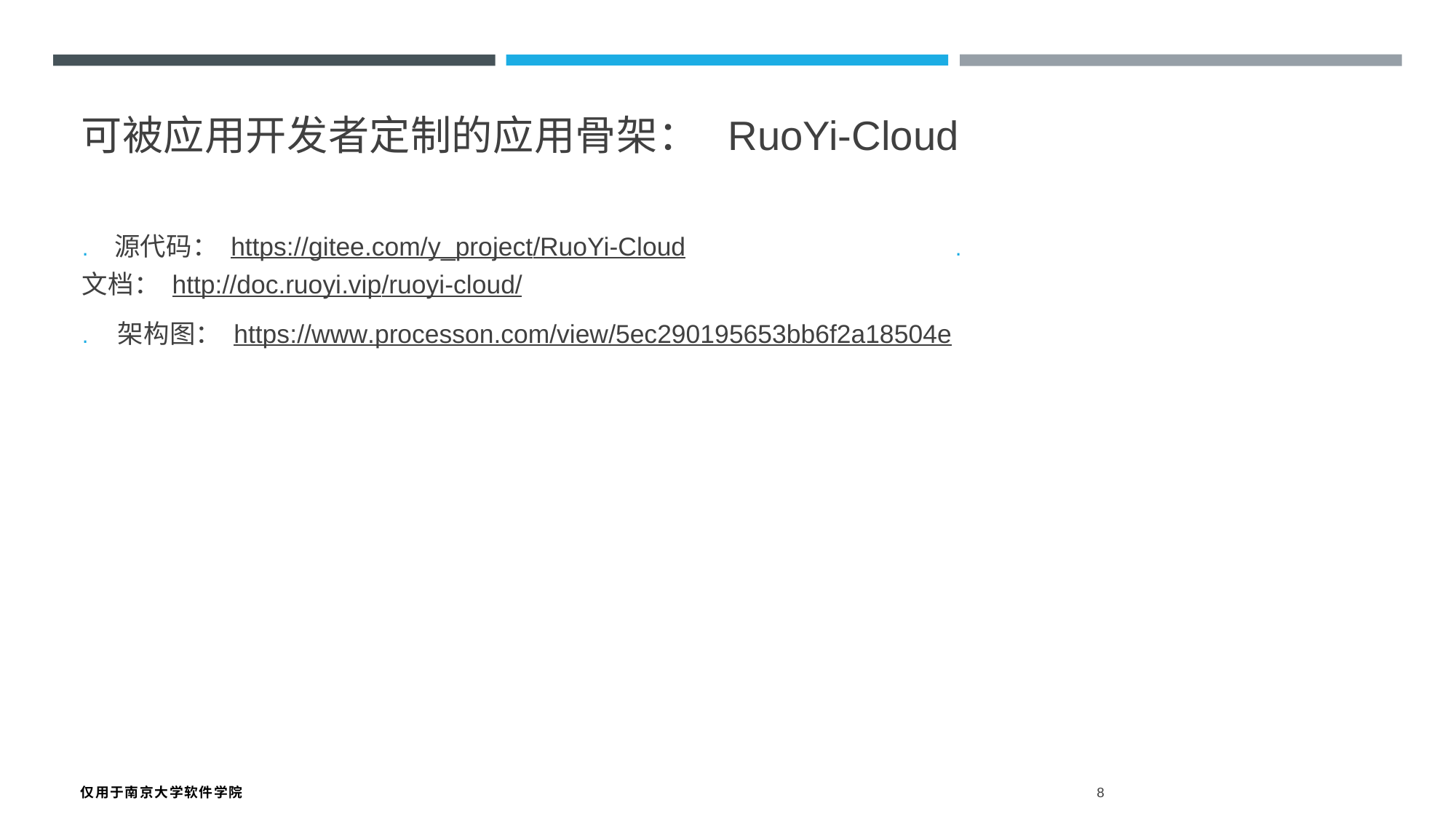

可被应用开发者定制的应用骨架：  RuoYi-Cloud

.   源代码： https://gitee.com/y_project/RuoYi-Cloud                                      .   文档： http://doc.ruoyi.vip/ruoyi-cloud/

.   架构图： https://www.processon.com/view/5ec290195653bb6f2a18504e

仅用于南京大学软件学院                                                                                                                                                                                                                                                                                 8